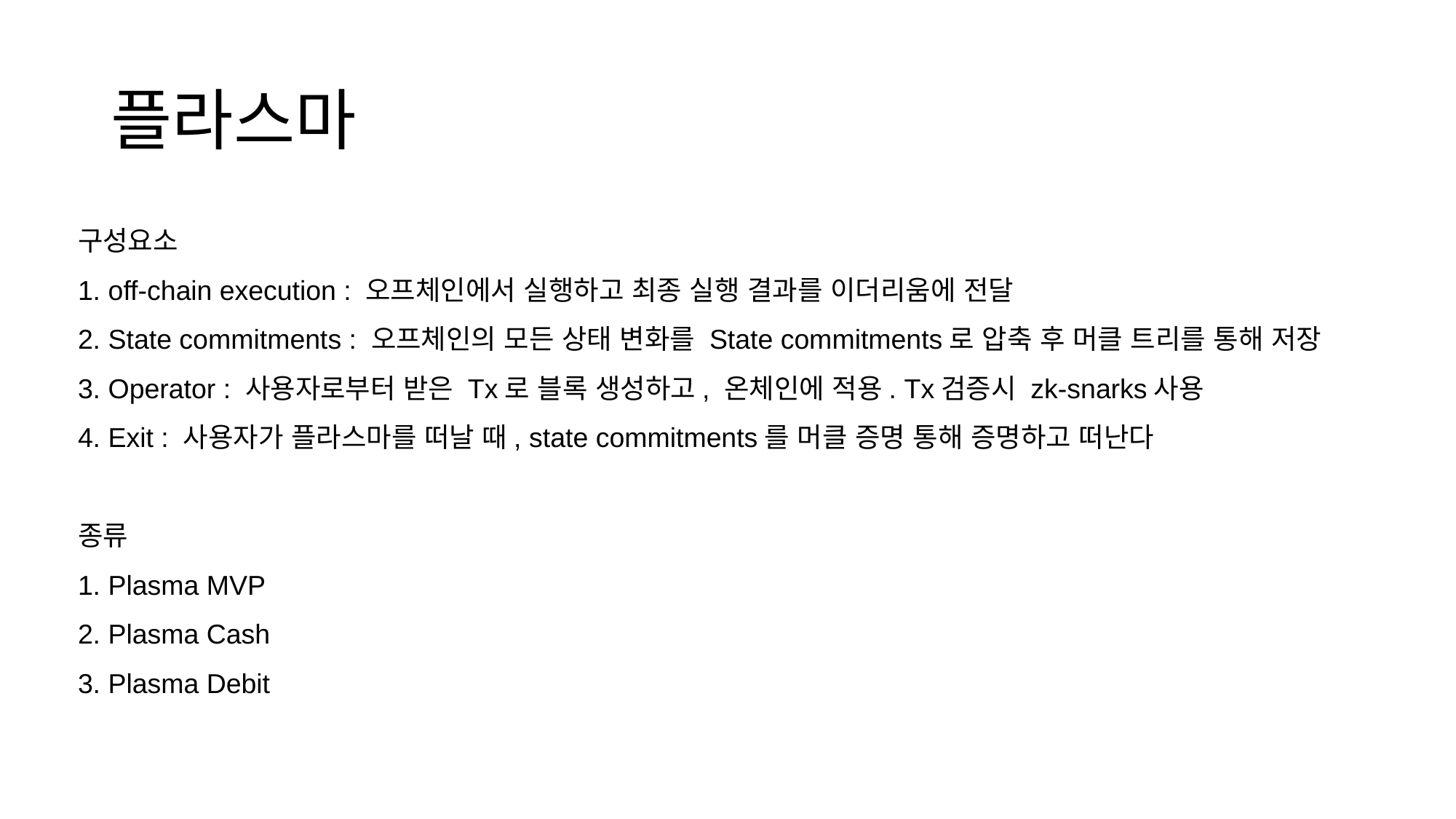

# 플라스마
구성요소
1. off-chain execution : 오프체인에서 실행하고 최종 실행 결과를 이더리움에 전달
2. State commitments : 오프체인의 모든 상태 변화를 State commitments로 압축 후 머클 트리를 통해 저장
3. Operator : 사용자로부터 받은 Tx로 블록 생성하고, 온체인에 적용. Tx검증시 zk-snarks사용
4. Exit : 사용자가 플라스마를 떠날 때, state commitments를 머클 증명 통해 증명하고 떠난다

종류
1. Plasma MVP
2. Plasma Cash
3. Plasma Debit